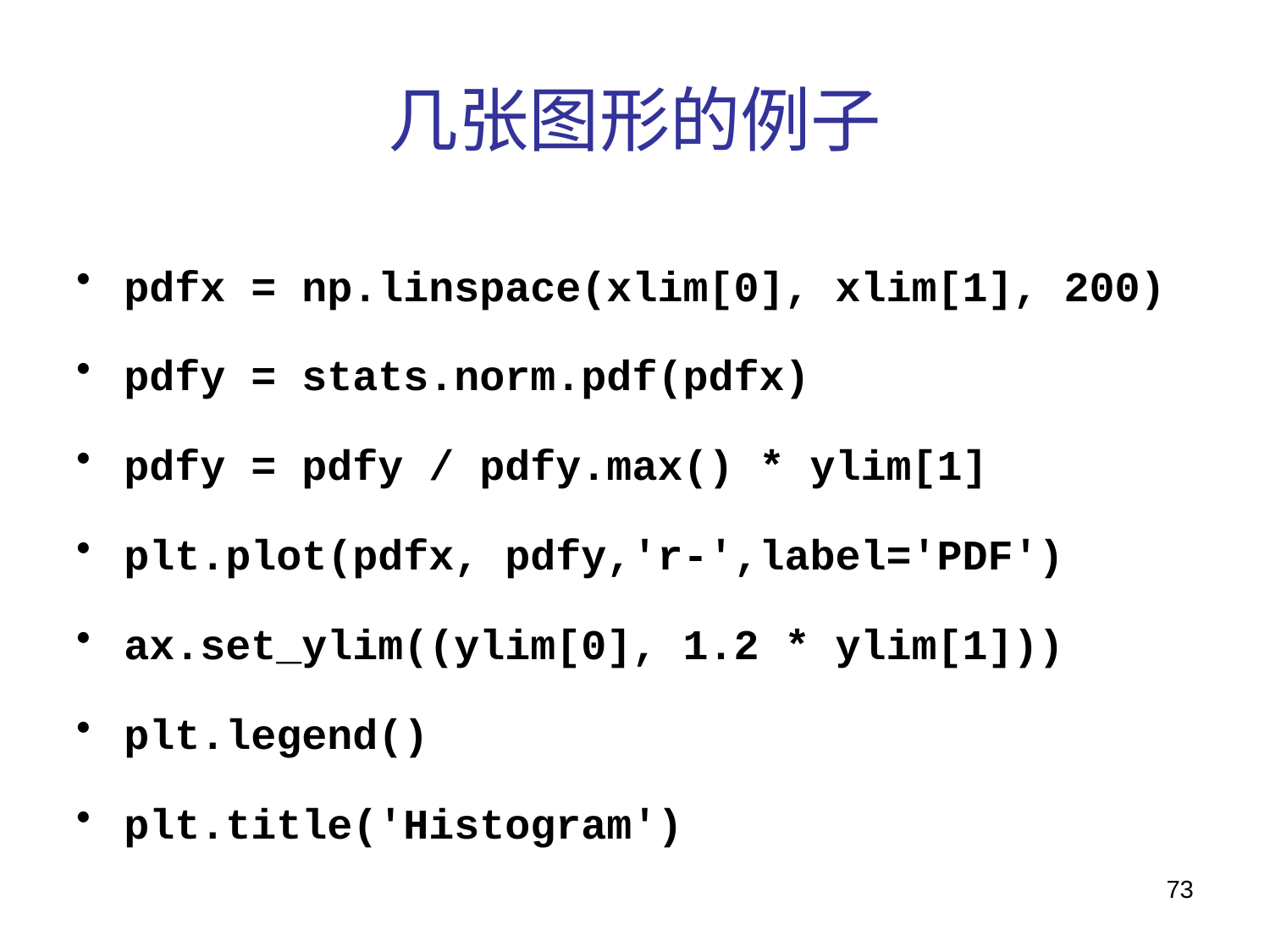

# 几张图形的例子
pdfx = np.linspace(xlim[0], xlim[1], 200)
pdfy = stats.norm.pdf(pdfx)
pdfy = pdfy / pdfy.max() * ylim[1]
plt.plot(pdfx, pdfy,'r-',label='PDF')
ax.set_ylim((ylim[0], 1.2 * ylim[1]))
plt.legend()
plt.title('Histogram')
73